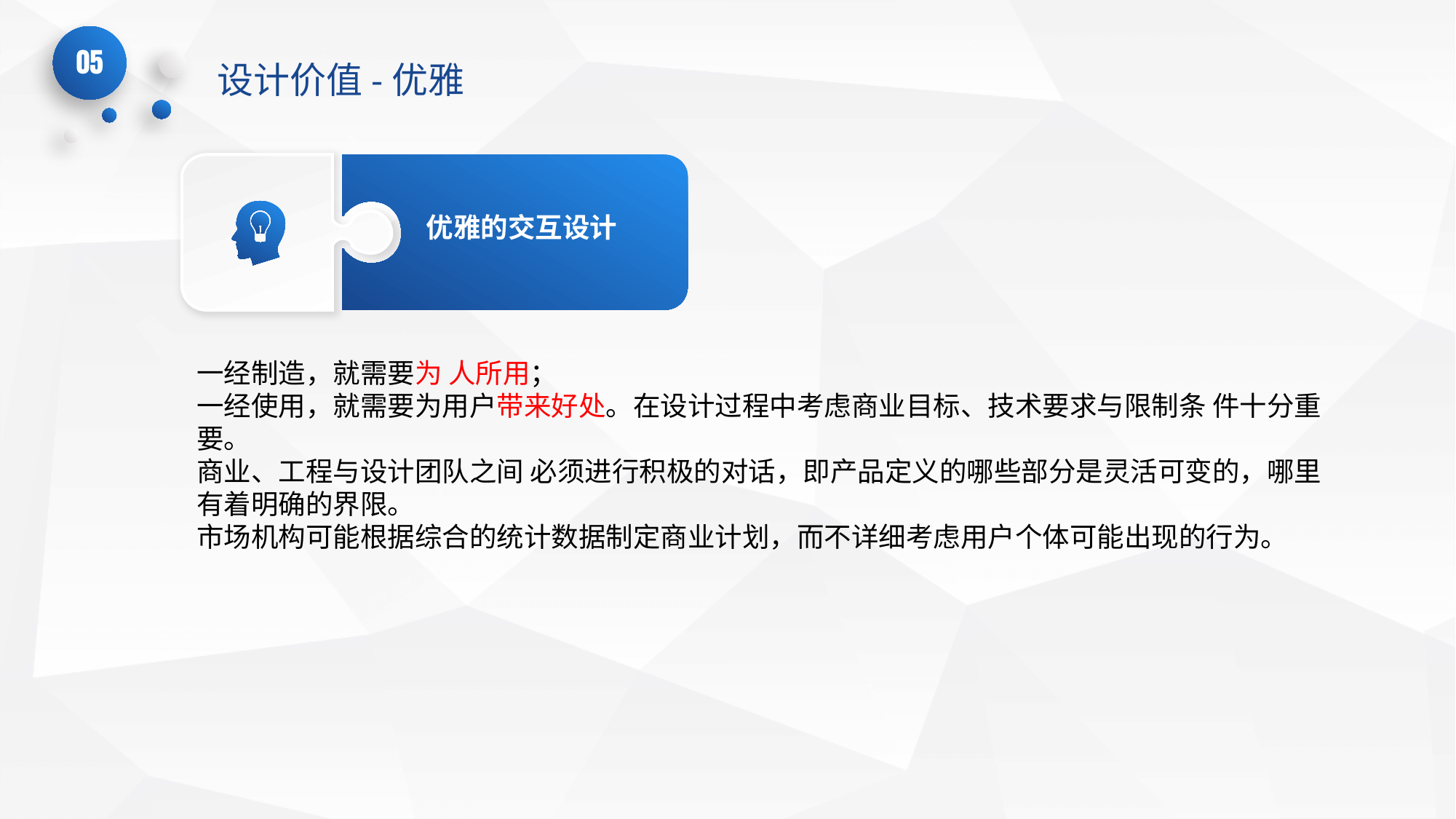

05

设计价值-优雅

优雅的交互设计

一经制造，就需要为 人所用；
一经使用，就需要为用户带来好处。在设计过程中考虑商业目标、技术要求与限制条 件十分重要。
商业、工程与设计团队之间 必须进行积极的对话，即产品定义的哪些部分是灵活可变的，哪里有着明确的界限。
市场机构可能根据综合的统计数据制定商业计划，而不详细考虑用户个体可能出现的行为。